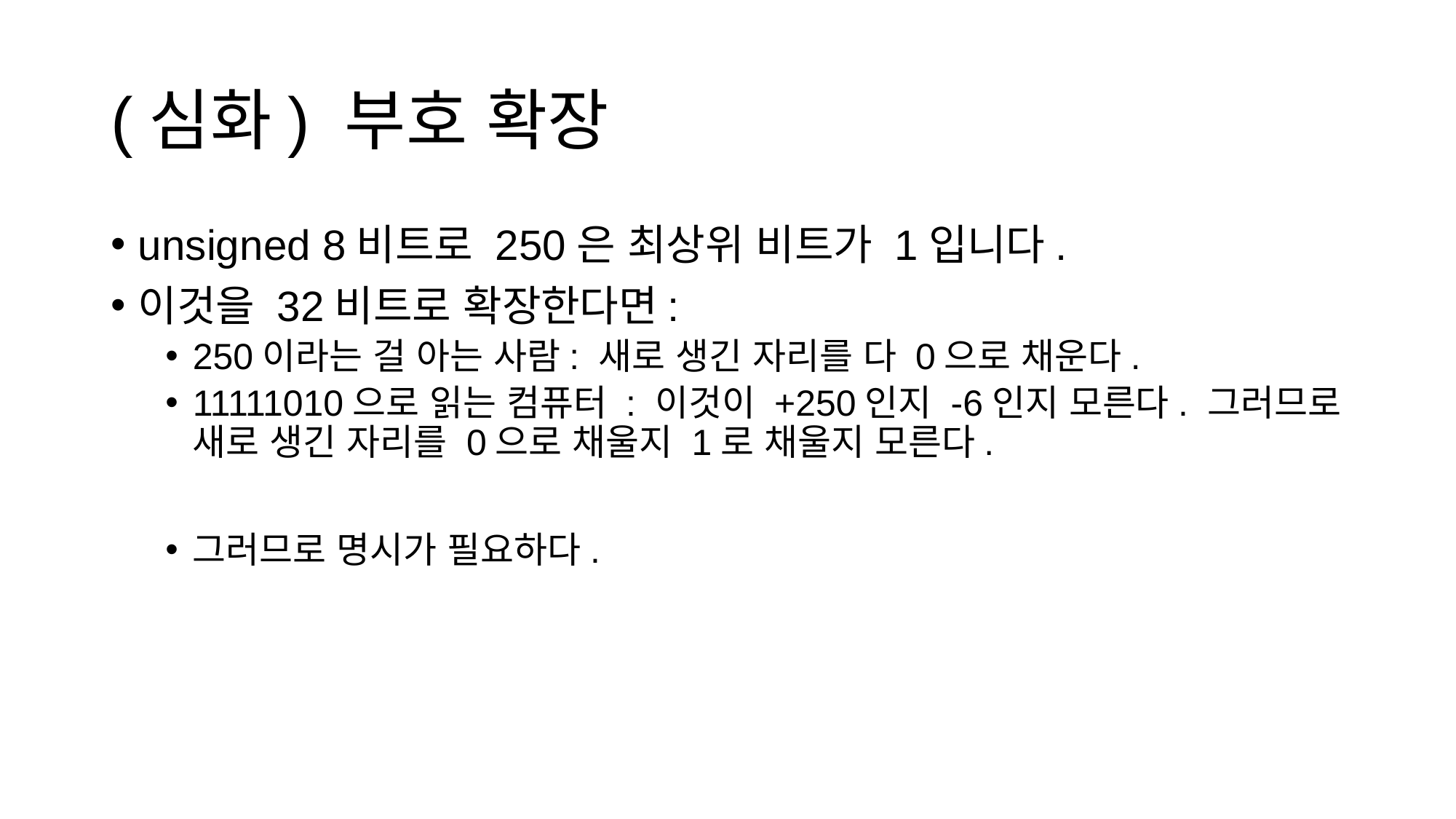

# (심화) 부호 확장
unsigned 8비트로 250은 최상위 비트가 1입니다.
이것을 32비트로 확장한다면:
250이라는 걸 아는 사람: 새로 생긴 자리를 다 0으로 채운다.
11111010으로 읽는 컴퓨터 : 이것이 +250인지 -6인지 모른다. 그러므로 새로 생긴 자리를 0으로 채울지 1로 채울지 모른다.

그러므로 명시가 필요하다.